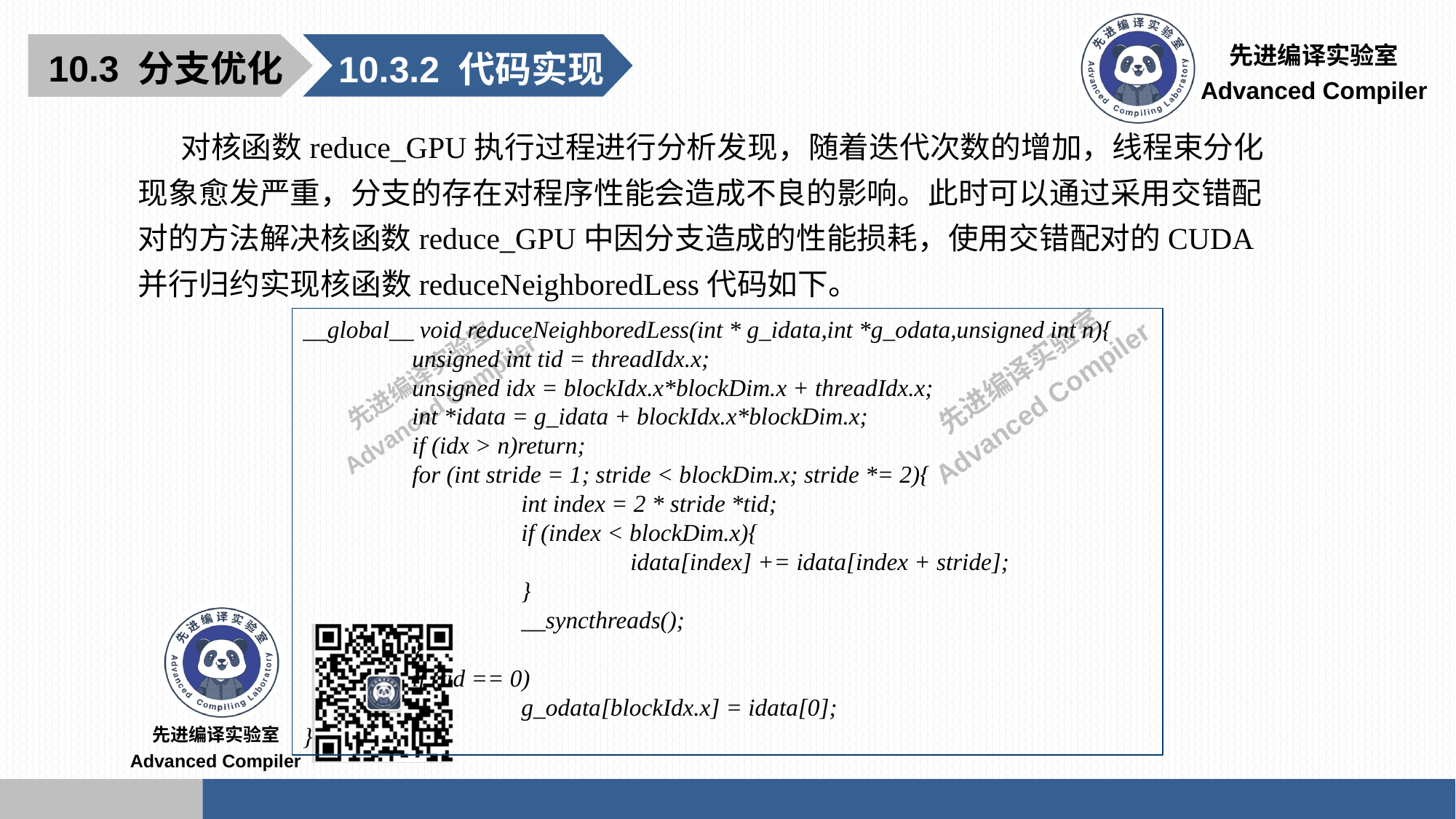

10.3 分支优化
10.3.2 代码实现

   对核函数reduce_GPU执行过程进行分析发现，随着迭代次数的增加，线程束分化现象愈发严重，分支的存在对程序性能会造成不良的影响。此时可以通过采用交错配对的方法解决核函数reduce_GPU中因分支造成的性能损耗，使用交错配对的CUDA并行归约实现核函数reduceNeighboredLess代码如下。
__global__ void reduceNeighboredLess(int * g_idata,int *g_odata,unsigned int n){
	unsigned int tid = threadIdx.x;
	unsigned idx = blockIdx.x*blockDim.x + threadIdx.x;
	int *idata = g_idata + blockIdx.x*blockDim.x;
	if (idx > n)return;
	for (int stride = 1; stride < blockDim.x; stride *= 2){
		int index = 2 * stride *tid;
		if (index < blockDim.x){
			idata[index] += idata[index + stride];
		}
		__syncthreads();
	}
	if (tid == 0)
		g_odata[blockIdx.x] = idata[0];
}